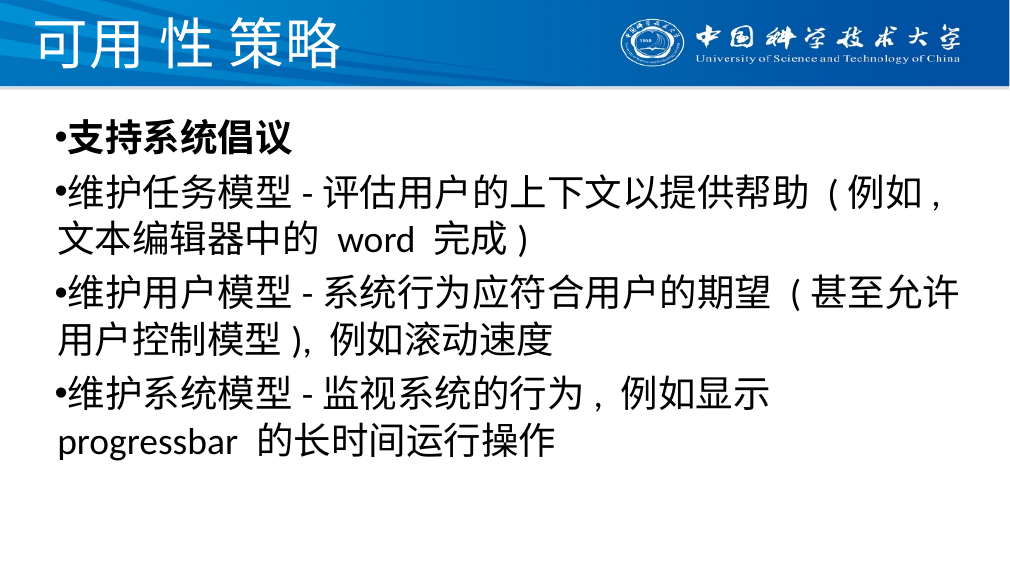

# 可用 性 策略
支持系统倡议
维护任务模型-评估用户的上下文以提供帮助 (例如, 文本编辑器中的 word 完成)
维护用户模型-系统行为应符合用户的期望 (甚至允许用户控制模型), 例如滚动速度
维护系统模型-监视系统的行为, 例如显示 progressbar 的长时间运行操作